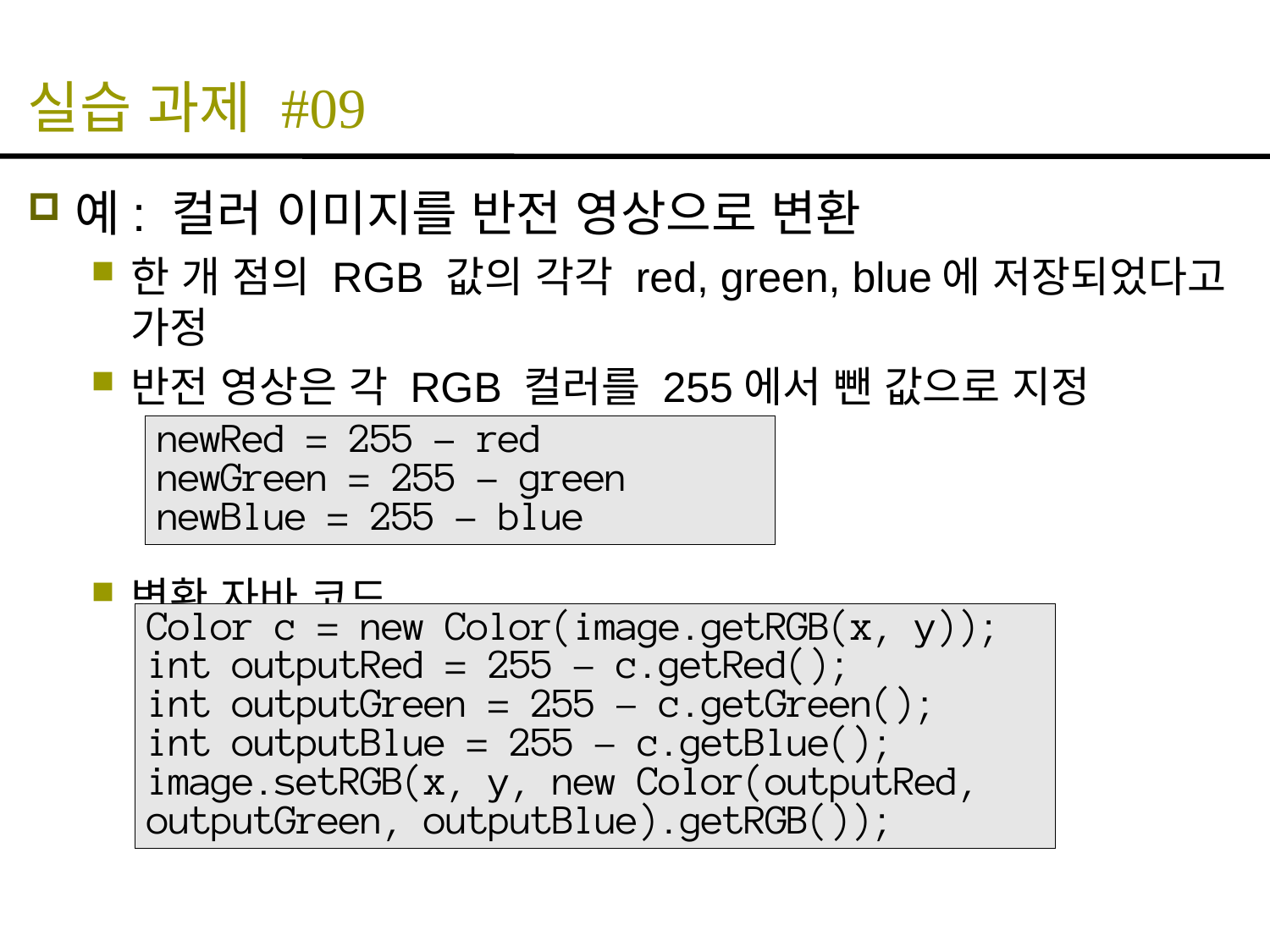

# 실습 과제 #09
예: 컬러 이미지를 반전 영상으로 변환
한 개 점의 RGB 값의 각각 red, green, blue에 저장되었다고 가정
반전 영상은 각 RGB 컬러를 255에서 뺀 값으로 지정

변환 자바 코드

newRed = 255 - red
newGreen = 255 - green
newBlue = 255 - blue
Color c = new Color(image.getRGB(x, y));
int outputRed = 255 – c.getRed();
int outputGreen = 255 – c.getGreen();
int outputBlue = 255 – c.getBlue();
image.setRGB(x, y, new Color(outputRed, outputGreen, outputBlue).getRGB());